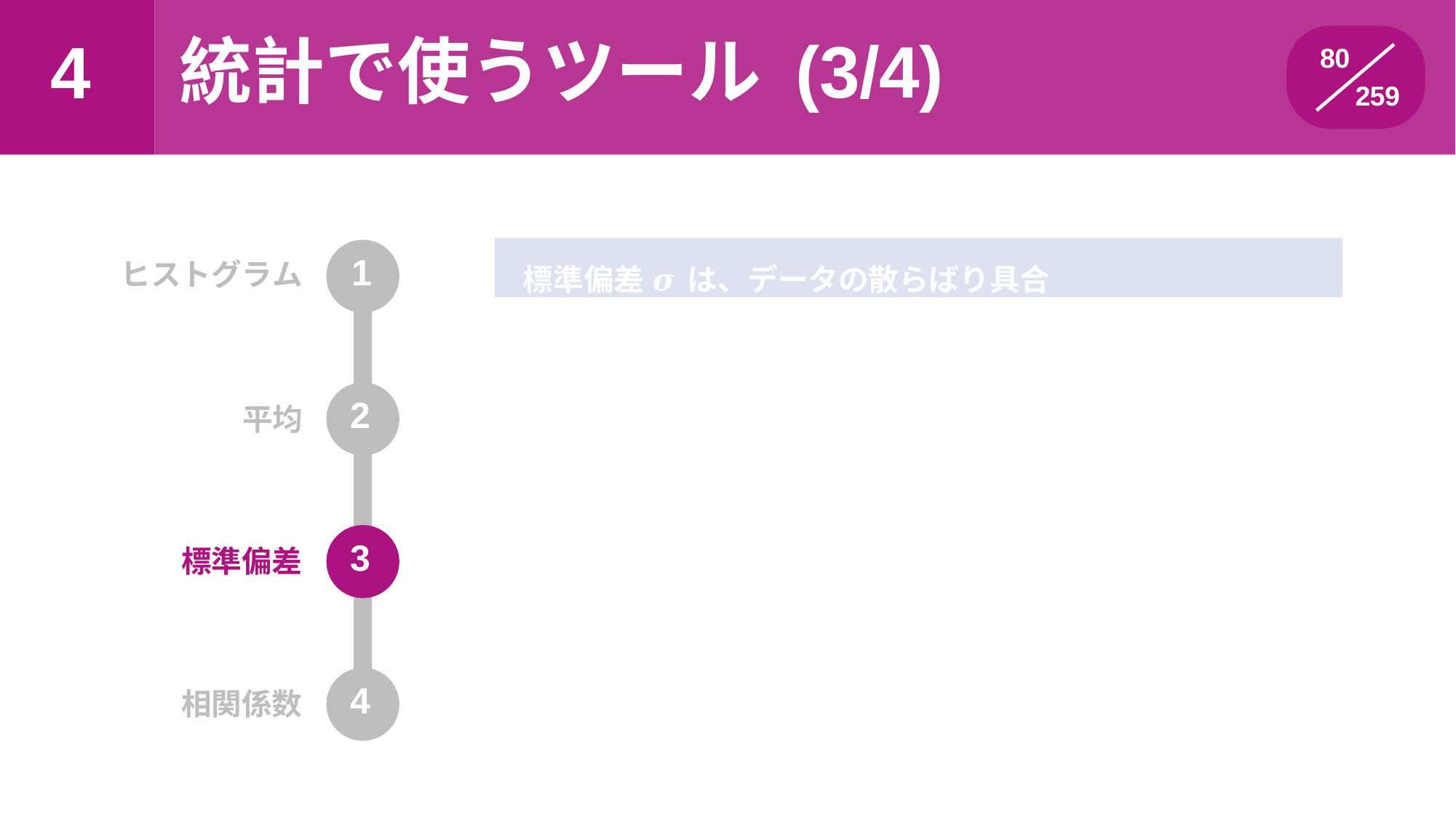

統計で使うツール (3/4)
# 4
80
259
標準偏差 𝝈 は、データの散らばり具合

ヒストグラム	1
2
平均

3
標準偏差

4
相関係数